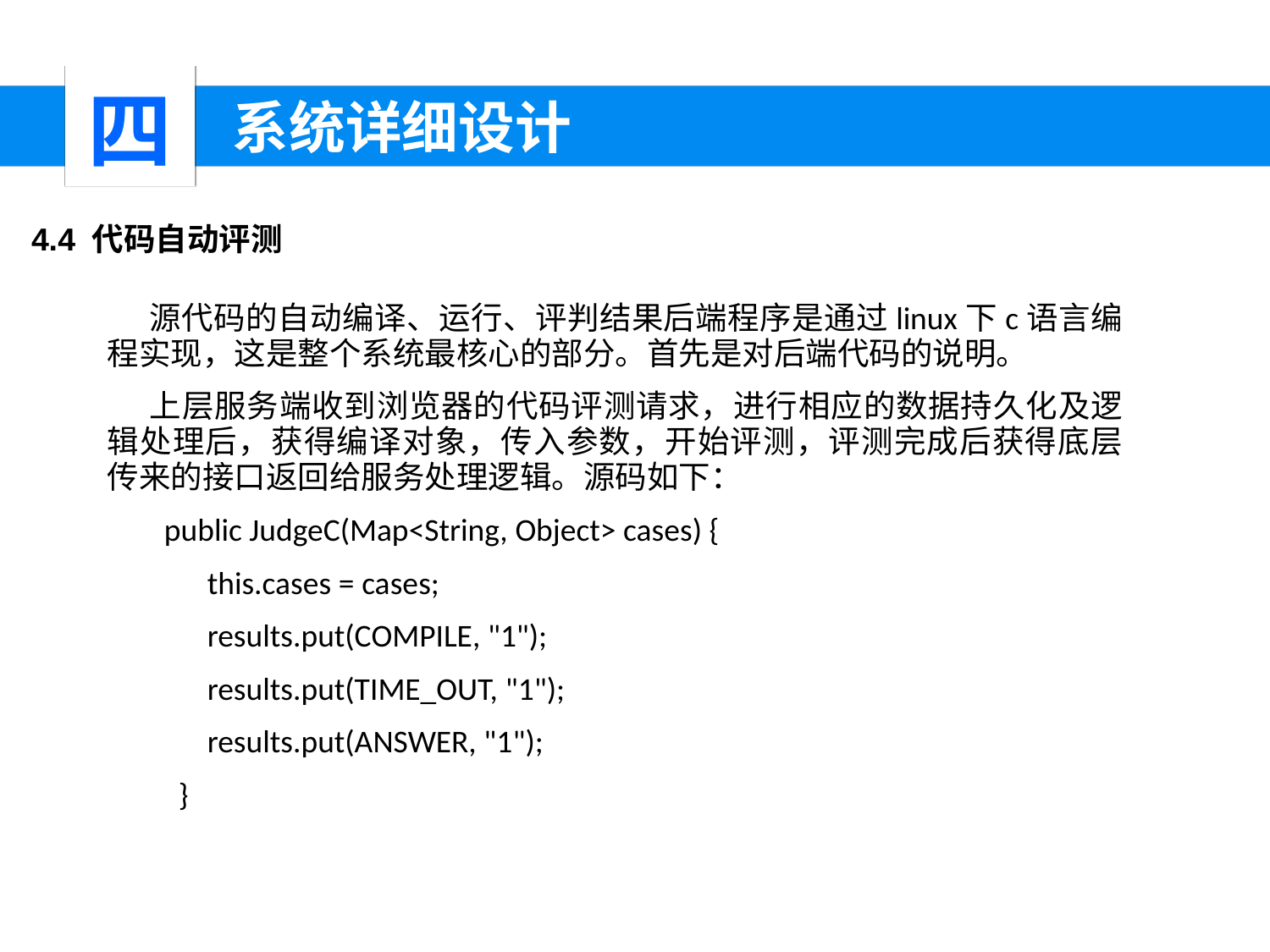

四
                系统详细设计
4.4 代码自动评测
源代码的自动编译、运行、评判结果后端程序是通过linux下c语言编程实现，这是整个系统最核心的部分。首先是对后端代码的说明。
上层服务端收到浏览器的代码评测请求，进行相应的数据持久化及逻辑处理后，获得编译对象，传入参数，开始评测，评测完成后获得底层传来的接口返回给服务处理逻辑。源码如下：
  public JudgeC(Map<String, Object> cases) {
        this.cases = cases;
        results.put(COMPILE, "1");
        results.put(TIME_OUT, "1");
        results.put(ANSWER, "1");
    }